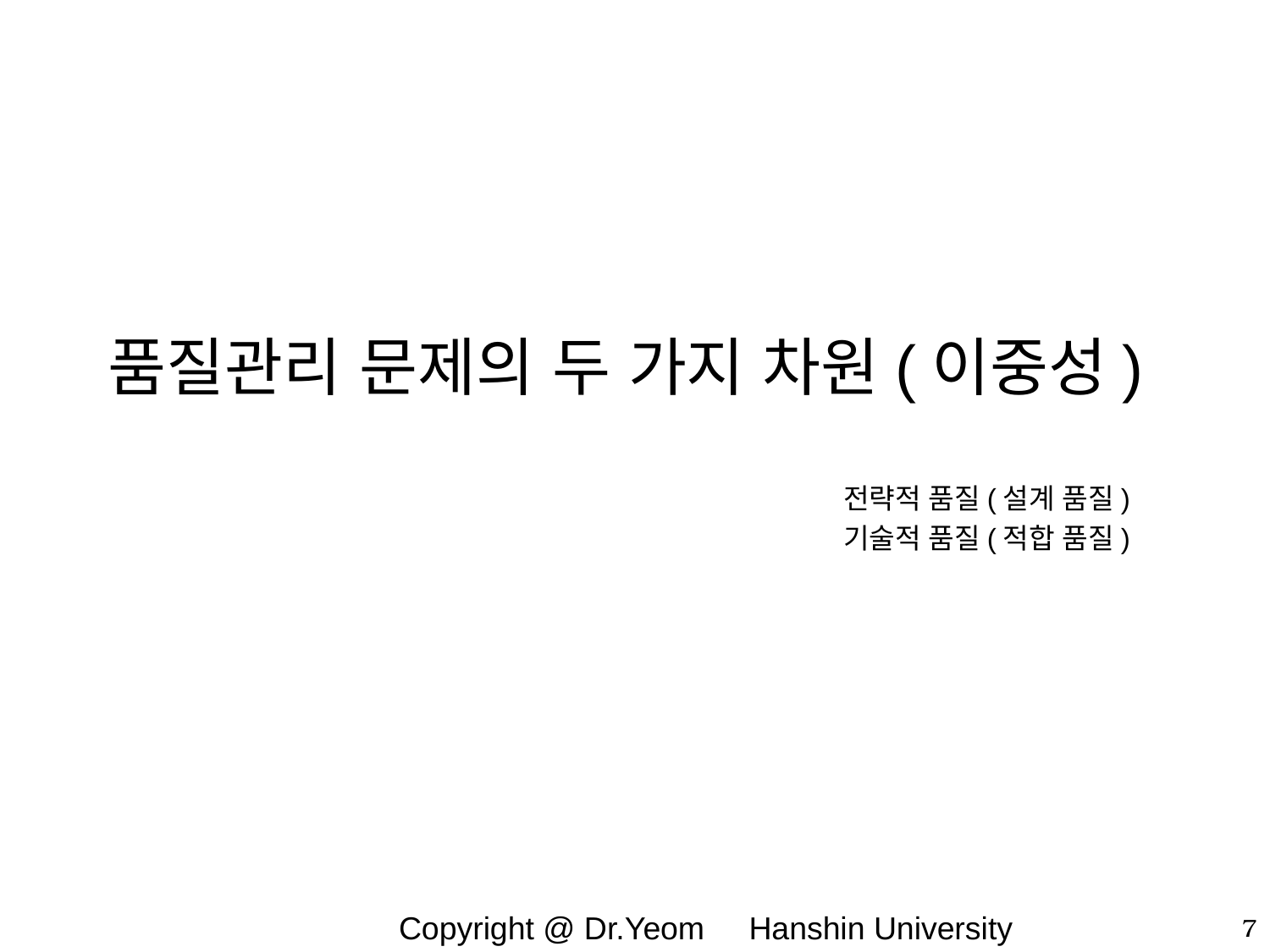

# 품질관리 문제의 두 가지 차원(이중성)
전략적 품질(설계 품질)
기술적 품질(적합 품질)
7